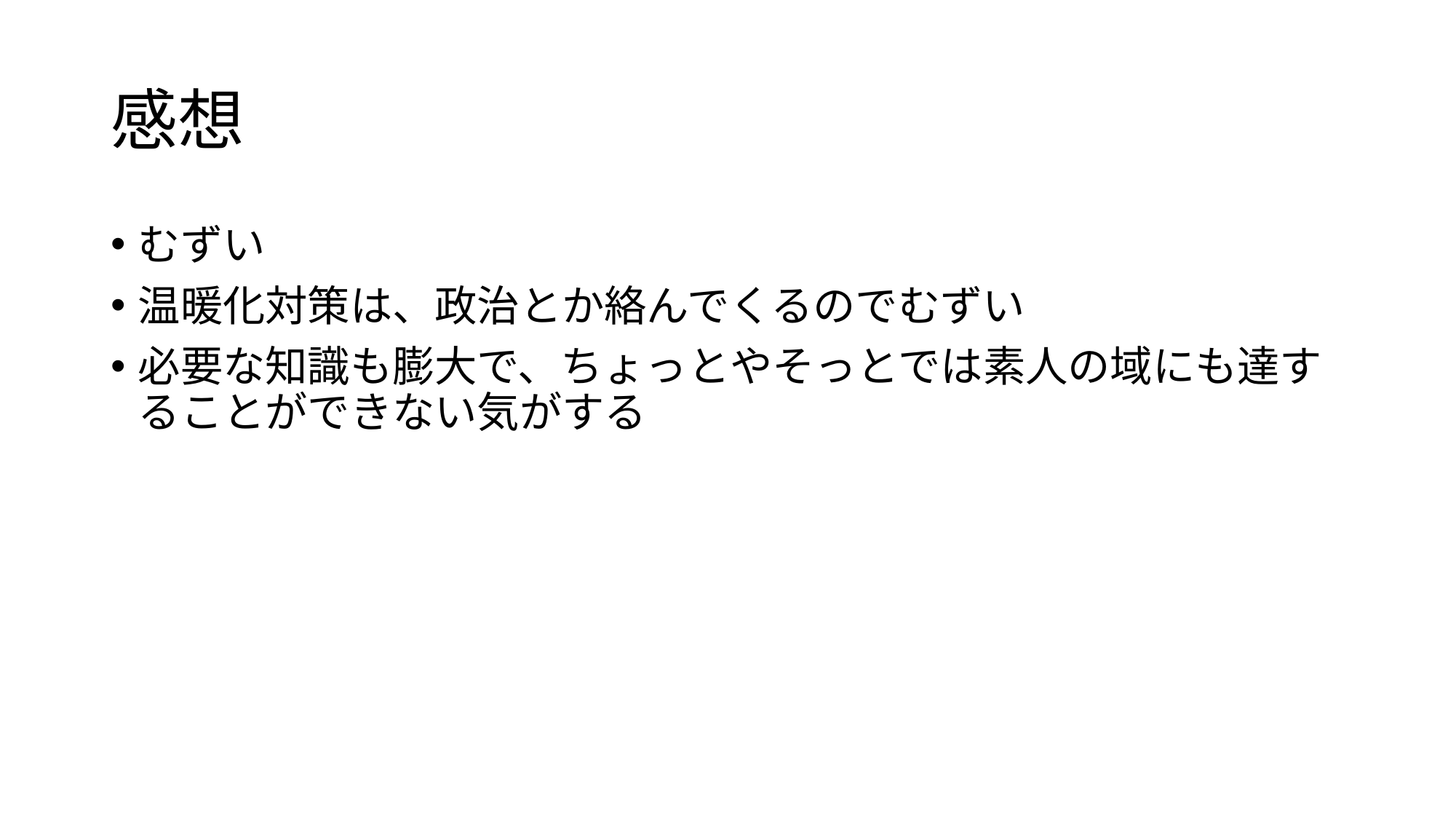

# 感想
むずい
温暖化対策は、政治とか絡んでくるのでむずい
必要な知識も膨大で、ちょっとやそっとでは素人の域にも達することができない気がする